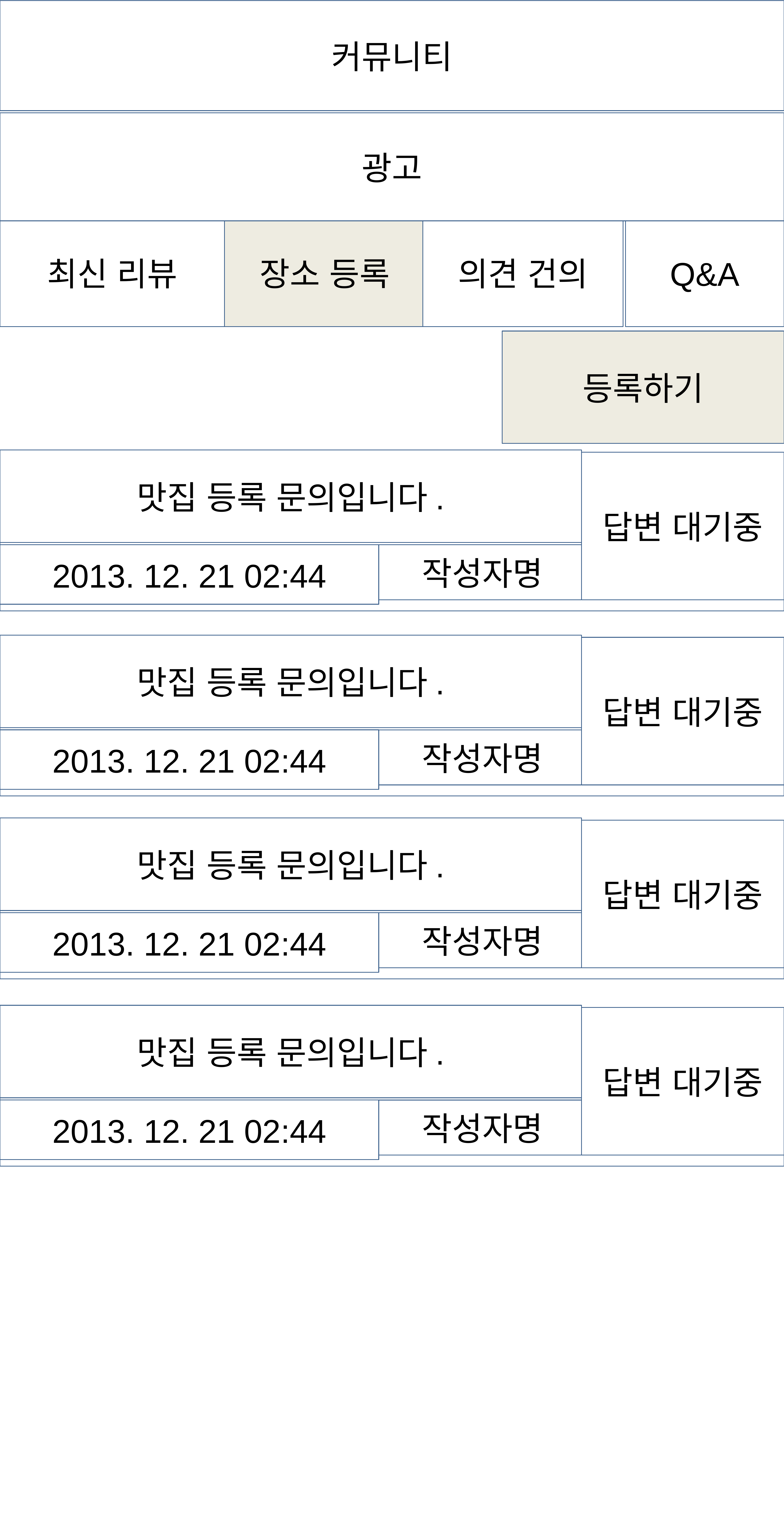

커뮤니티
광고
최신 리뷰
장소 등록
의견 건의
Q&A
등록하기
맛집 등록 문의입니다.
답변 대기중
2013. 12. 21 02:44
작성자명

맛집 등록 문의입니다.
답변 대기중
2013. 12. 21 02:44
작성자명

맛집 등록 문의입니다.
답변 대기중
2013. 12. 21 02:44
작성자명

맛집 등록 문의입니다.
답변 대기중
2013. 12. 21 02:44
작성자명